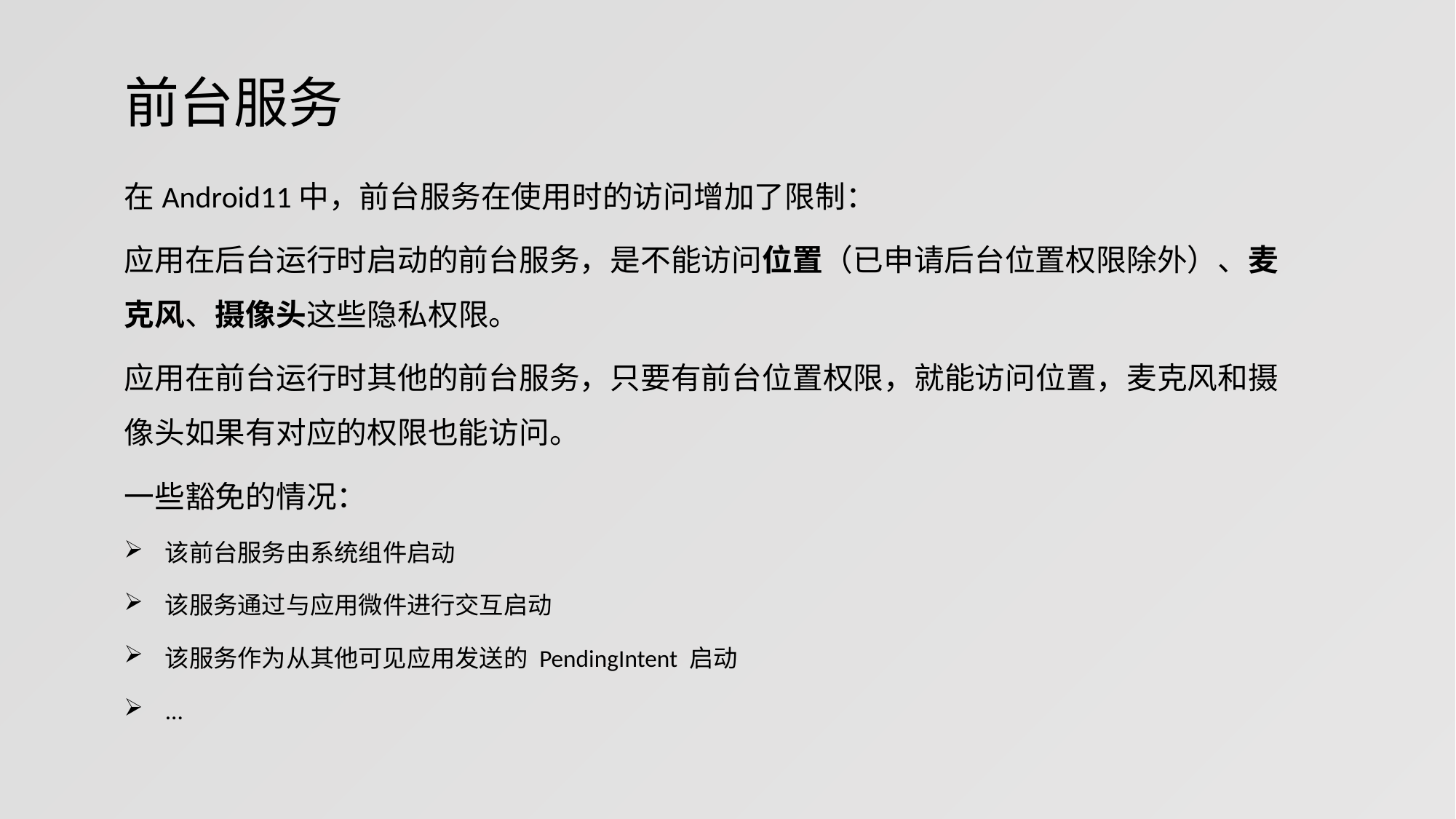

# 前台服务
在Android11中，前台服务在使用时的访问增加了限制：
应用在后台运行时启动的前台服务，是不能访问位置（已申请后台位置权限除外）、麦克风、摄像头这些隐私权限。
应用在前台运行时其他的前台服务，只要有前台位置权限，就能访问位置，麦克风和摄像头如果有对应的权限也能访问。
一些豁免的情况：
该前台服务由系统组件启动
该服务通过与应用微件进行交互启动
该服务作为从其他可见应用发送的 PendingIntent 启动
...